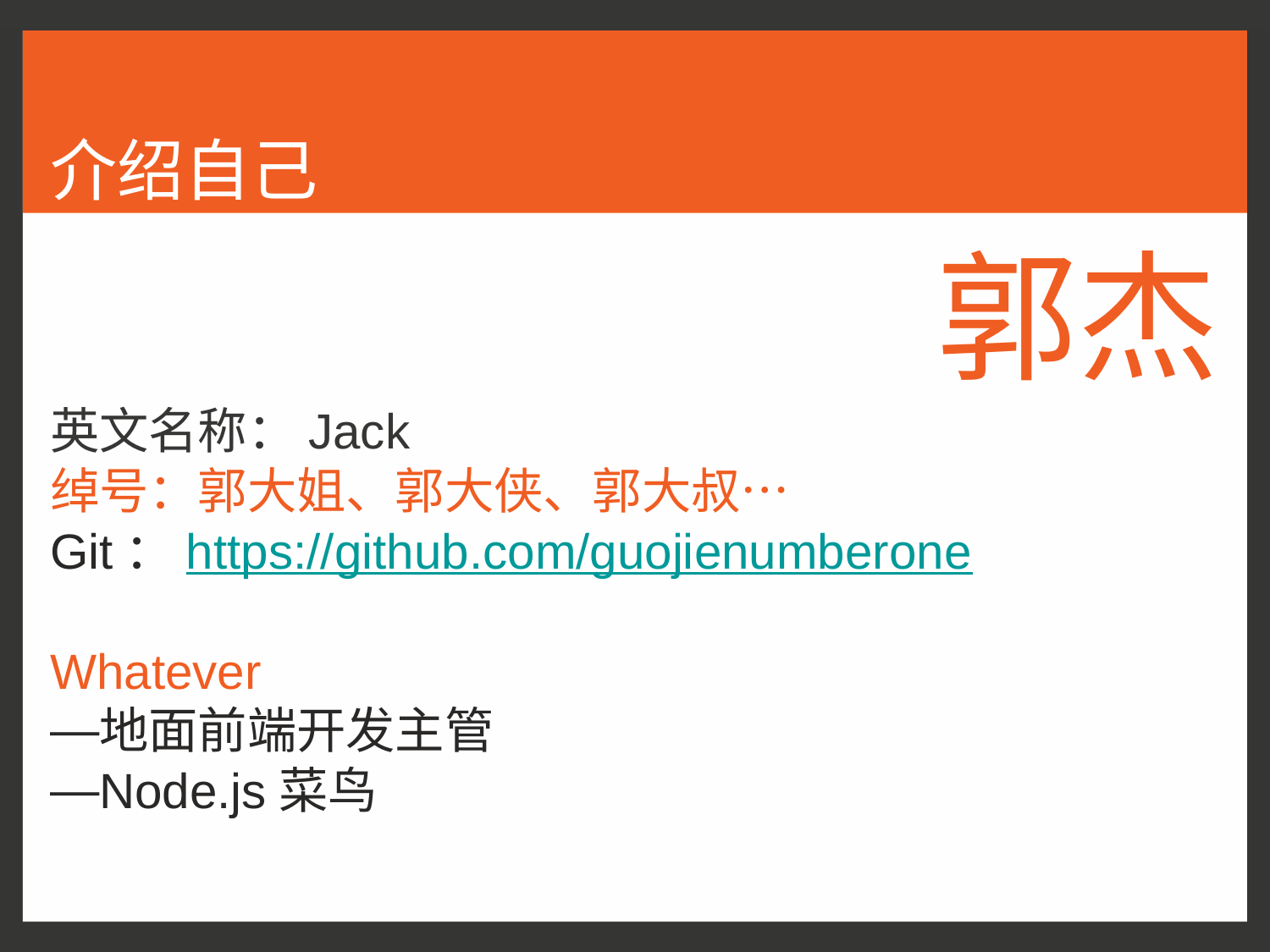

# 介绍自己
郭杰
英文名称：Jack
绰号：郭大姐、郭大侠、郭大叔…
Git：https://github.com/guojienumberone

Whatever
地面前端开发主管
Node.js菜鸟